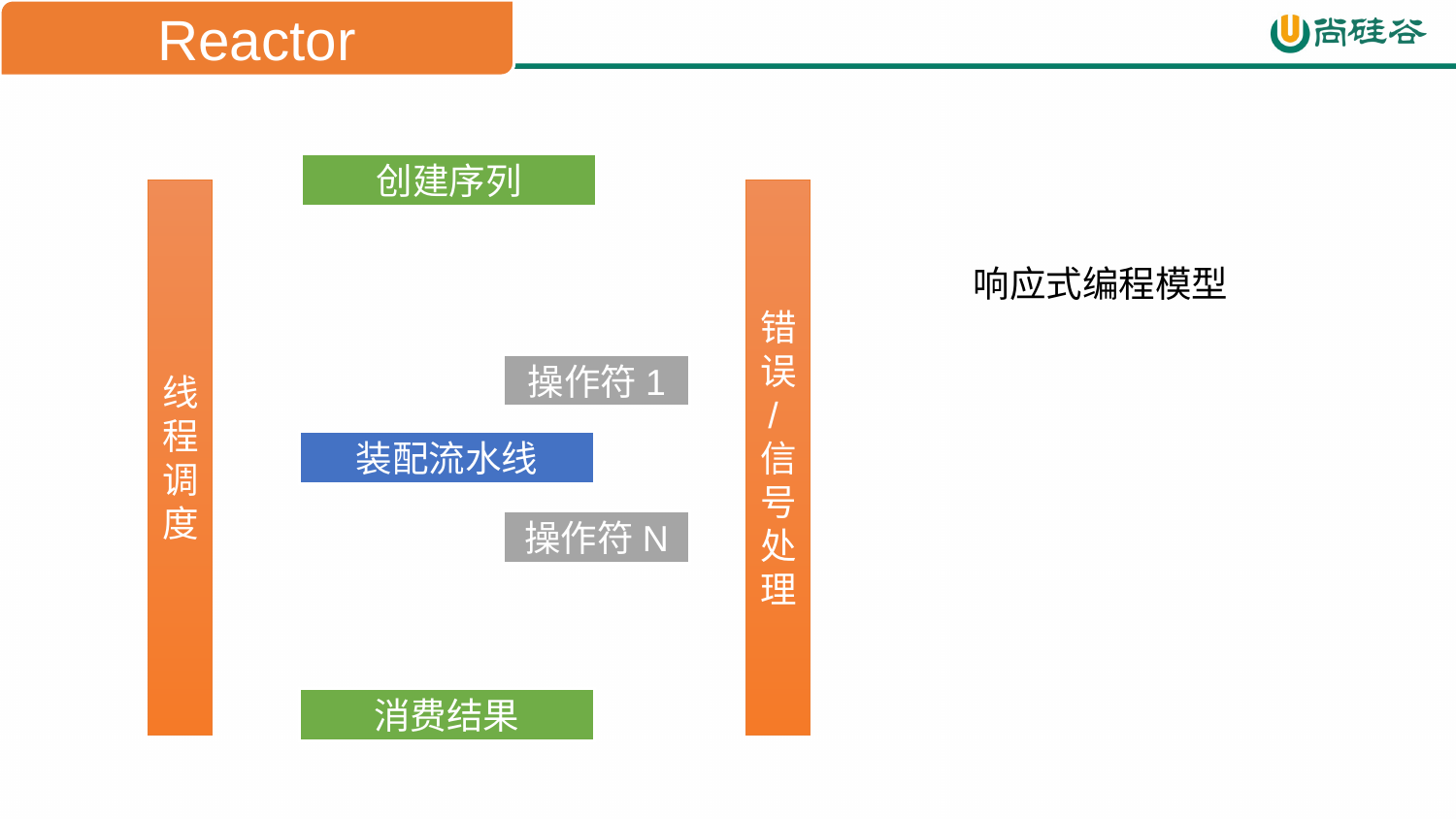

Reactor
创建序列
线程调度
错误/信号处理
响应式编程模型
操作符1
装配流水线
操作符N
消费结果